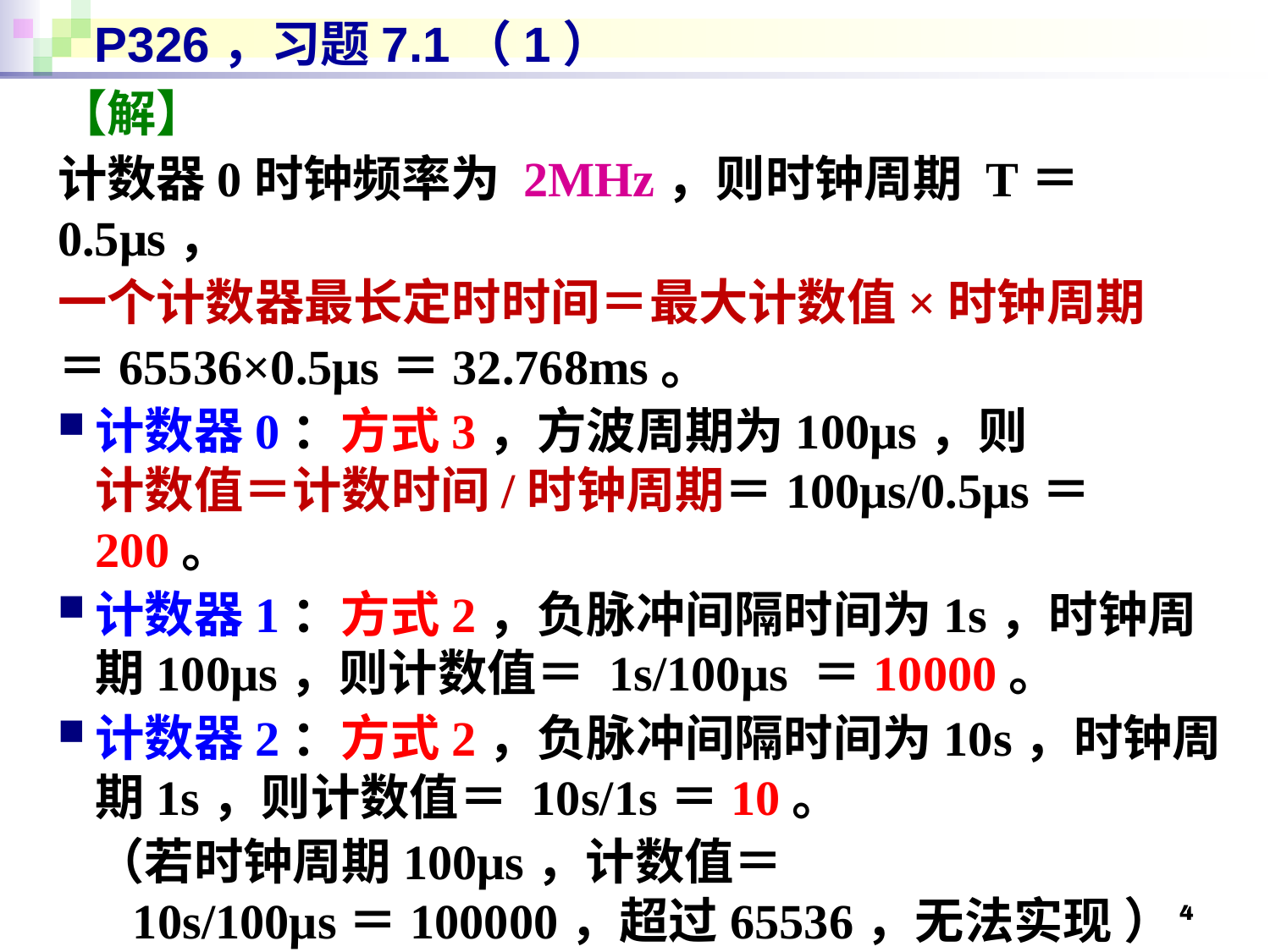

# P326，习题7.1（1）
【解】
计数器0时钟频率为 2MHz，则时钟周期 T＝0.5μs，
一个计数器最长定时时间＝最大计数值×时钟周期
＝65536×0.5μs＝32.768ms。
计数器0：方式3，方波周期为100μs，则
计数值＝计数时间/时钟周期＝100μs/0.5μs＝200。
计数器1：方式2，负脉冲间隔时间为1s，时钟周期100μs，则计数值＝ 1s/100μs ＝10000。
计数器2：方式2，负脉冲间隔时间为10s，时钟周期1s，则计数值＝ 10s/1s＝10。
（若时钟周期100μs，计数值＝
10s/100μs＝100000，超过65536，无法实现 ）
4